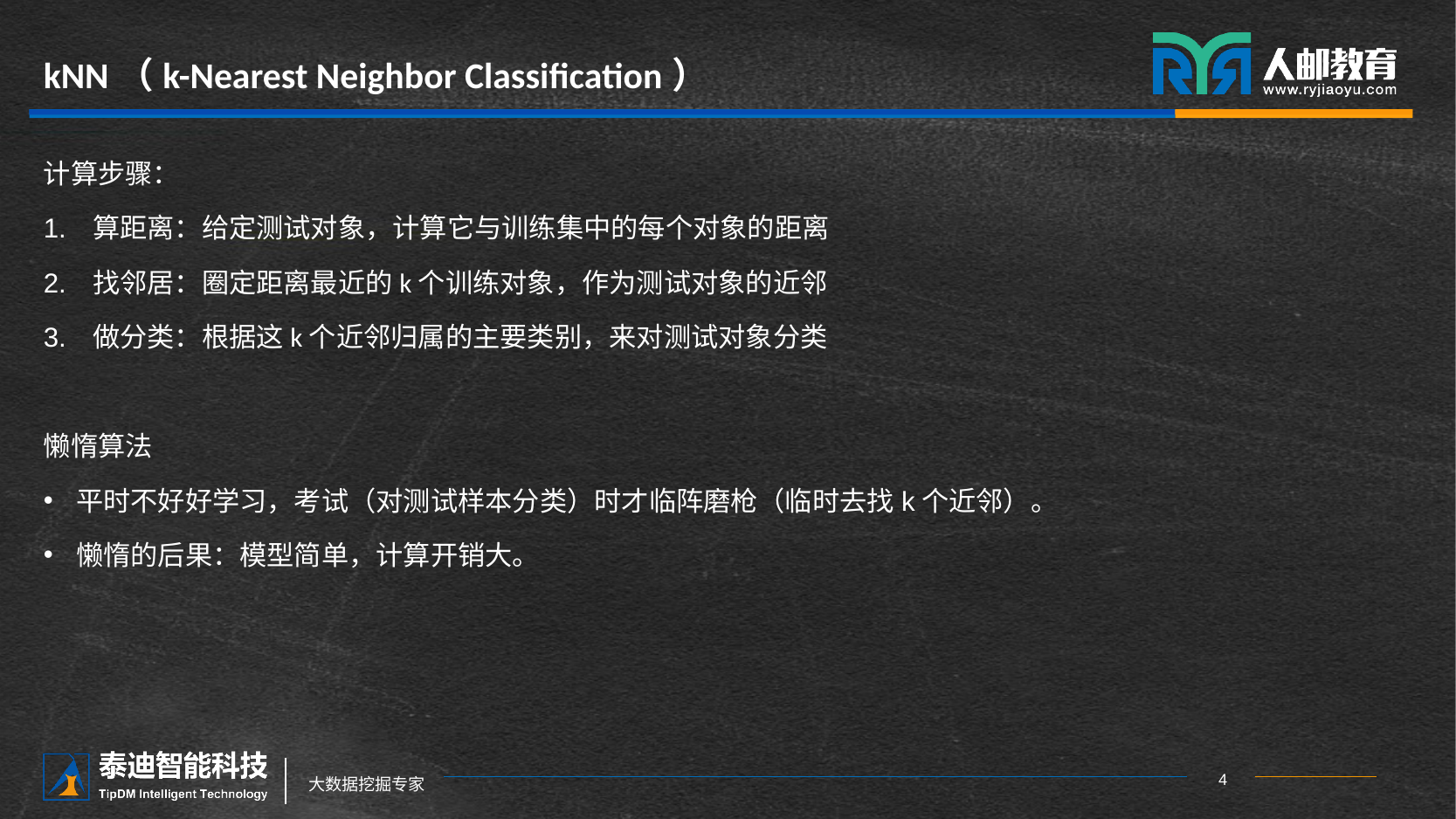

# kNN（k-Nearest Neighbor Classification）
计算步骤：
算距离：给定测试对象，计算它与训练集中的每个对象的距离
找邻居：圈定距离最近的k个训练对象，作为测试对象的近邻
做分类：根据这k个近邻归属的主要类别，来对测试对象分类

懒惰算法
平时不好好学习，考试（对测试样本分类）时才临阵磨枪（临时去找k个近邻）。
懒惰的后果：模型简单，计算开销大。